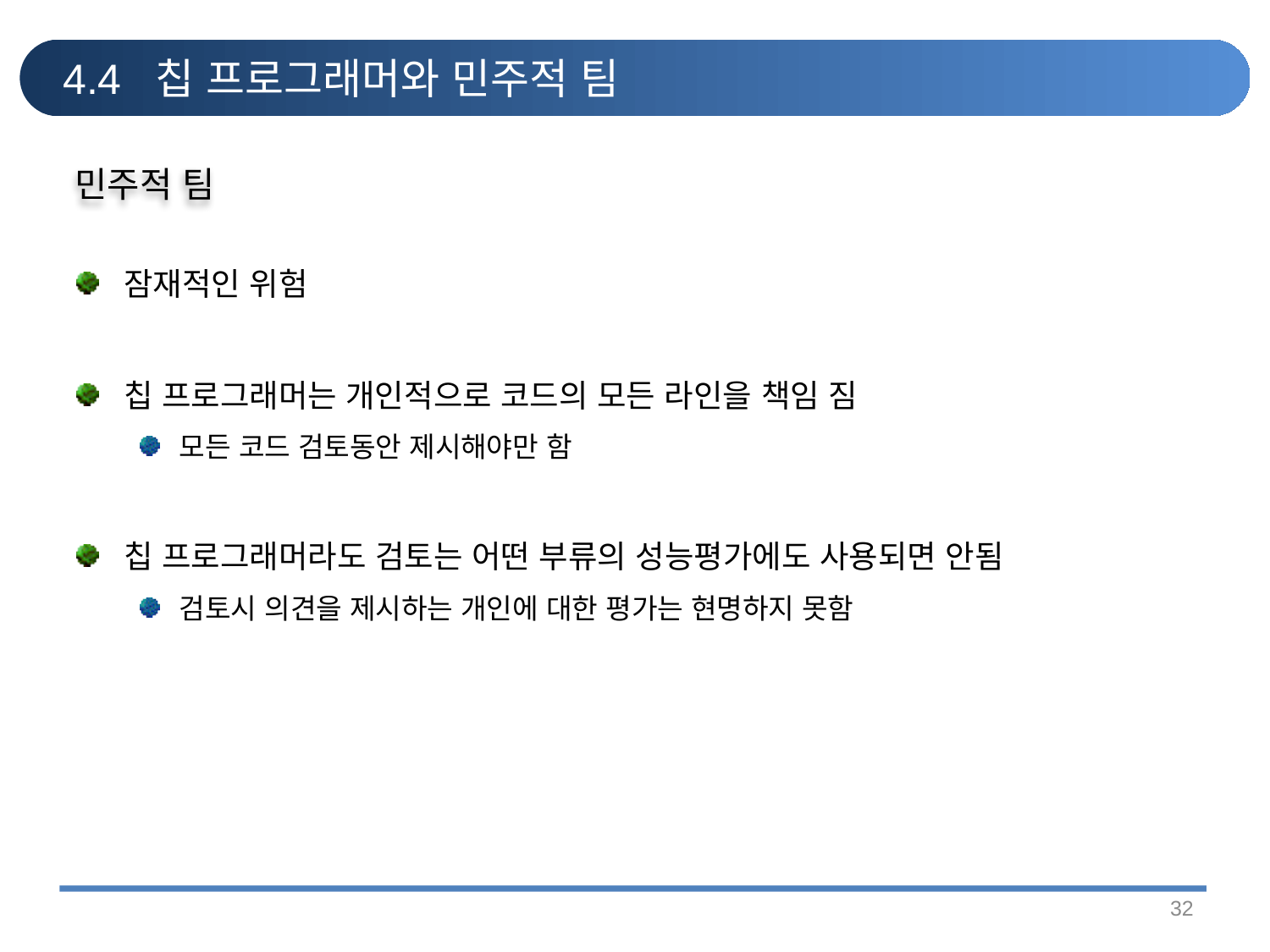

# 4.4  칩 프로그래머와 민주적 팀
민주적 팀
잠재적인 위험

칩 프로그래머는 개인적으로 코드의 모든 라인을 책임 짐
모든 코드 검토동안 제시해야만 함

칩 프로그래머라도 검토는 어떤 부류의 성능평가에도 사용되면 안됨
검토시 의견을 제시하는 개인에 대한 평가는 현명하지 못함
32